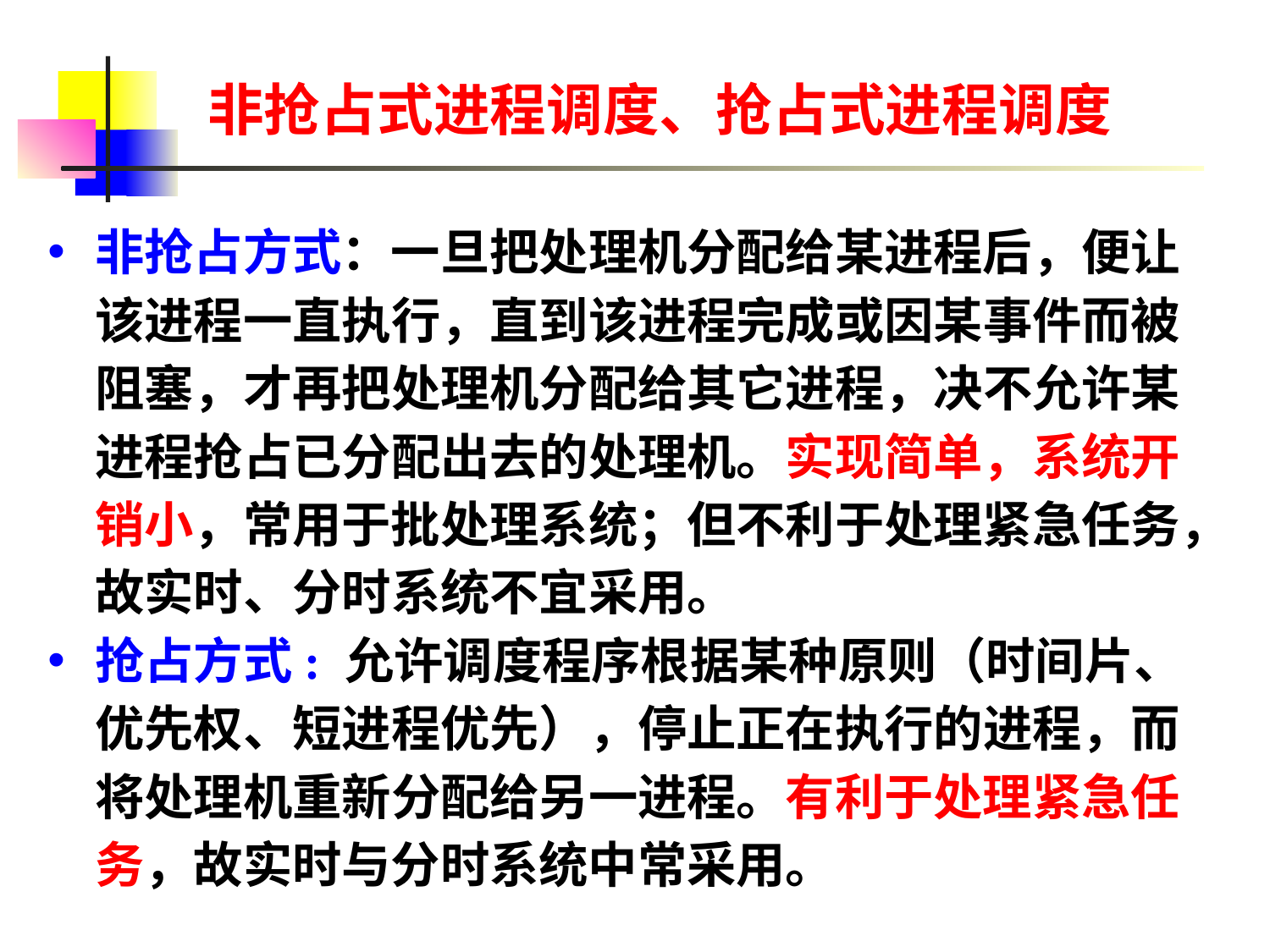

# 非抢占式进程调度、抢占式进程调度
非抢占方式：一旦把处理机分配给某进程后，便让该进程一直执行，直到该进程完成或因某事件而被阻塞，才再把处理机分配给其它进程，决不允许某进程抢占已分配出去的处理机。实现简单，系统开销小，常用于批处理系统；但不利于处理紧急任务，故实时、分时系统不宜采用。
抢占方式: 允许调度程序根据某种原则（时间片、优先权、短进程优先），停止正在执行的进程，而将处理机重新分配给另一进程。有利于处理紧急任务，故实时与分时系统中常采用。